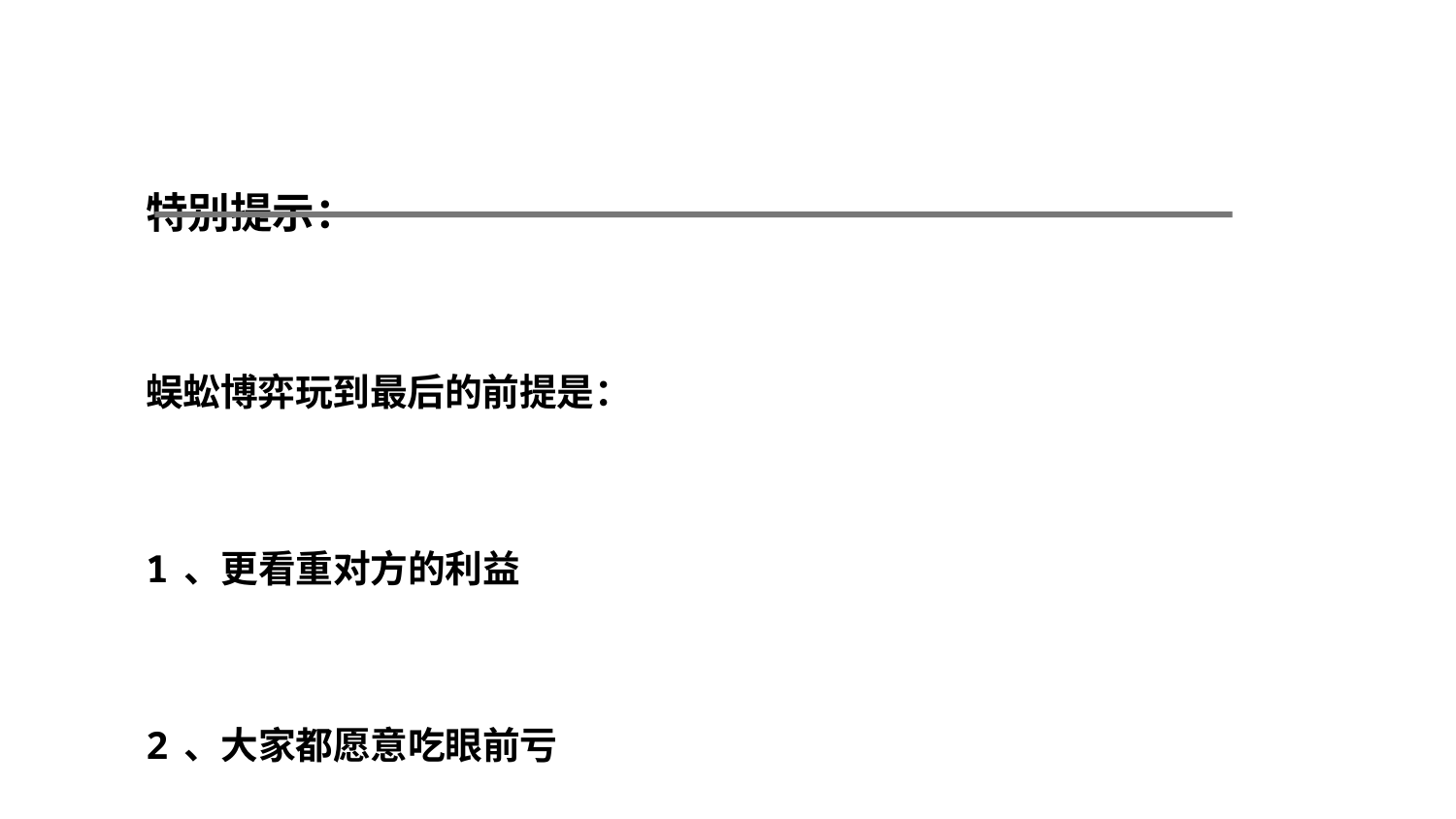

特别提示：
蜈蚣博弈玩到最后的前提是：
1、更看重对方的利益
2、大家都愿意吃眼前亏